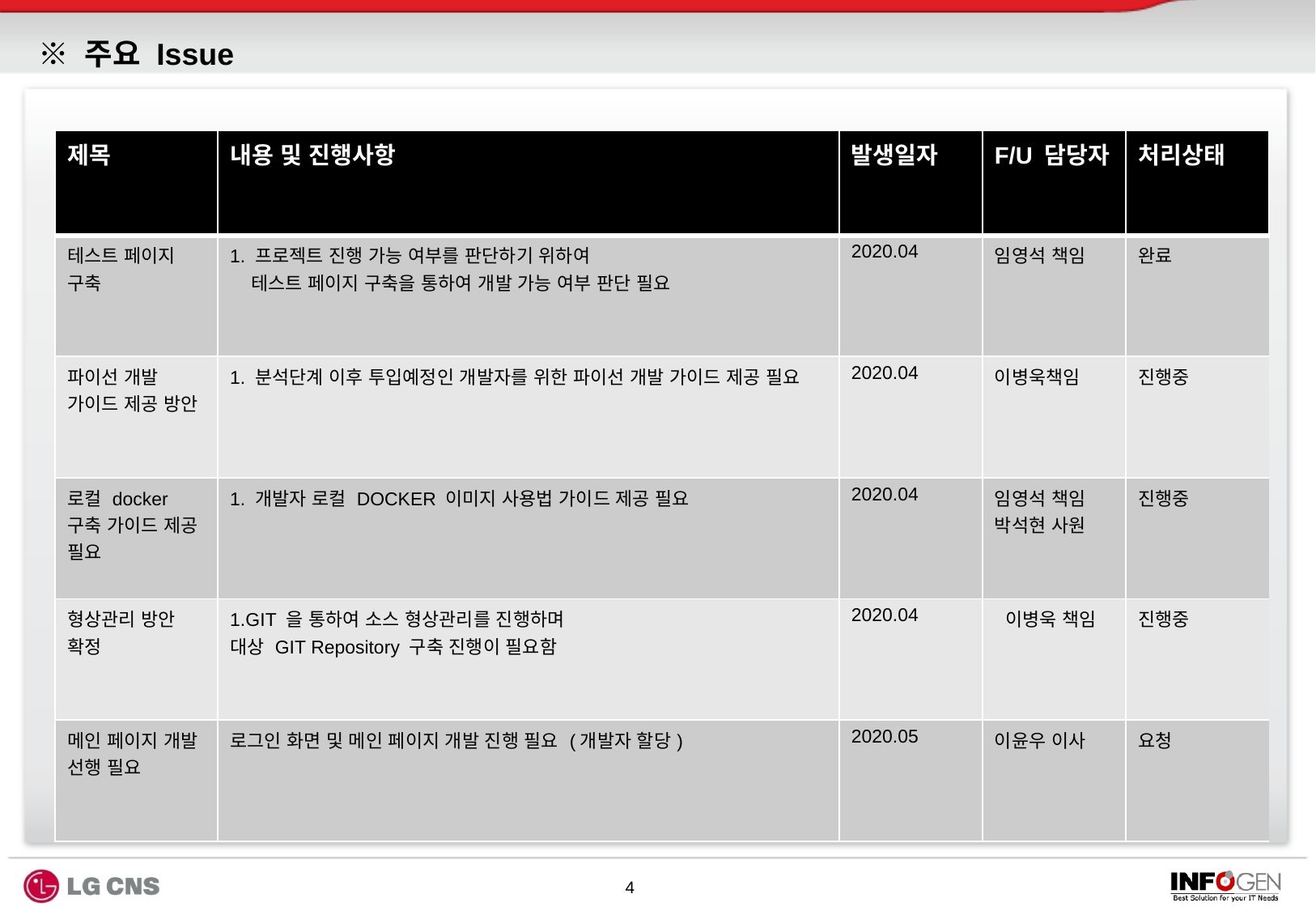

# ※ 주요 Issue
| 제목 | 내용 및 진행사항 | 발생일자 | F/U 담당자 | 처리상태 |
| --- | --- | --- | --- | --- |
| 테스트 페이지 구축 | 1. 프로젝트 진행 가능 여부를 판단하기 위하여 테스트 페이지 구축을 통하여 개발 가능 여부 판단 필요 | 2020.04 | 임영석 책임 | 완료 |
| 파이선 개발 가이드 제공 방안 | 1. 분석단계 이후 투입예정인 개발자를 위한 파이선 개발 가이드 제공 필요 | 2020.04 | 이병욱책임 | 진행중 |
| 로컬 docker 구축 가이드 제공 필요 | 1. 개발자 로컬 DOCKER 이미지 사용법 가이드 제공 필요 | 2020.04 | 임영석 책임 박석현 사원 | 진행중 |
| 형상관리 방안 확정 | 1.GIT 을 통하여 소스 형상관리를 진행하며 대상 GIT Repository 구축 진행이 필요함 | 2020.04 | 이병욱 책임 | 진행중 |
| 메인 페이지 개발 선행 필요 | 로그인 화면 및 메인 페이지 개발 진행 필요 (개발자 할당) | 2020.05 | 이윤우 이사 | 요청 |